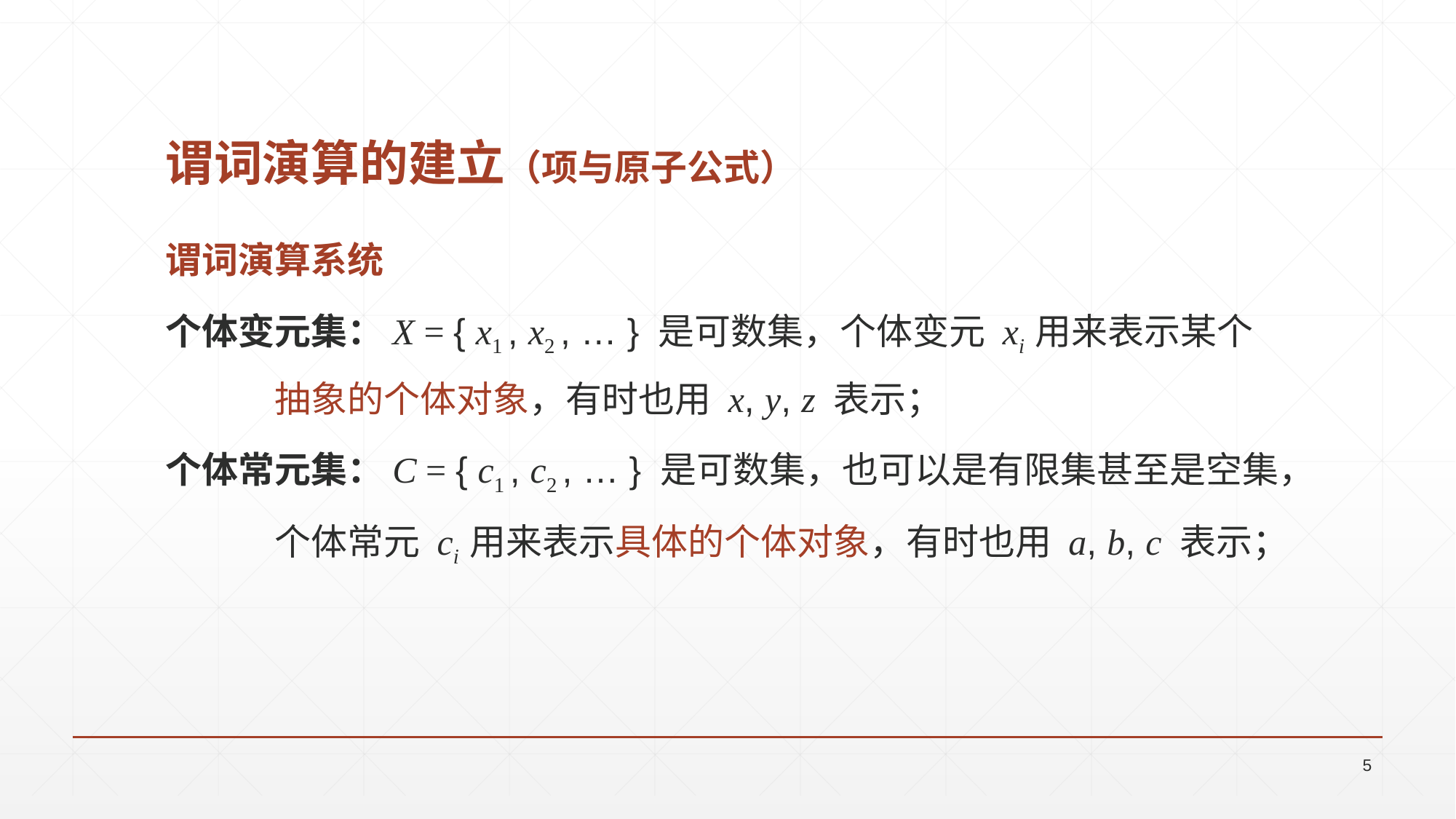

# 谓词演算的建立（项与原子公式）
谓词演算系统
个体变元集：X = { x1 , x2 , … } 是可数集，个体变元 xi 用来表示某个
	抽象的个体对象，有时也用 x, y, z 表示；
个体常元集：C = { c1 , c2 , … } 是可数集，也可以是有限集甚至是空集，
	个体常元 ci 用来表示具体的个体对象，有时也用 a, b, c 表示；

5